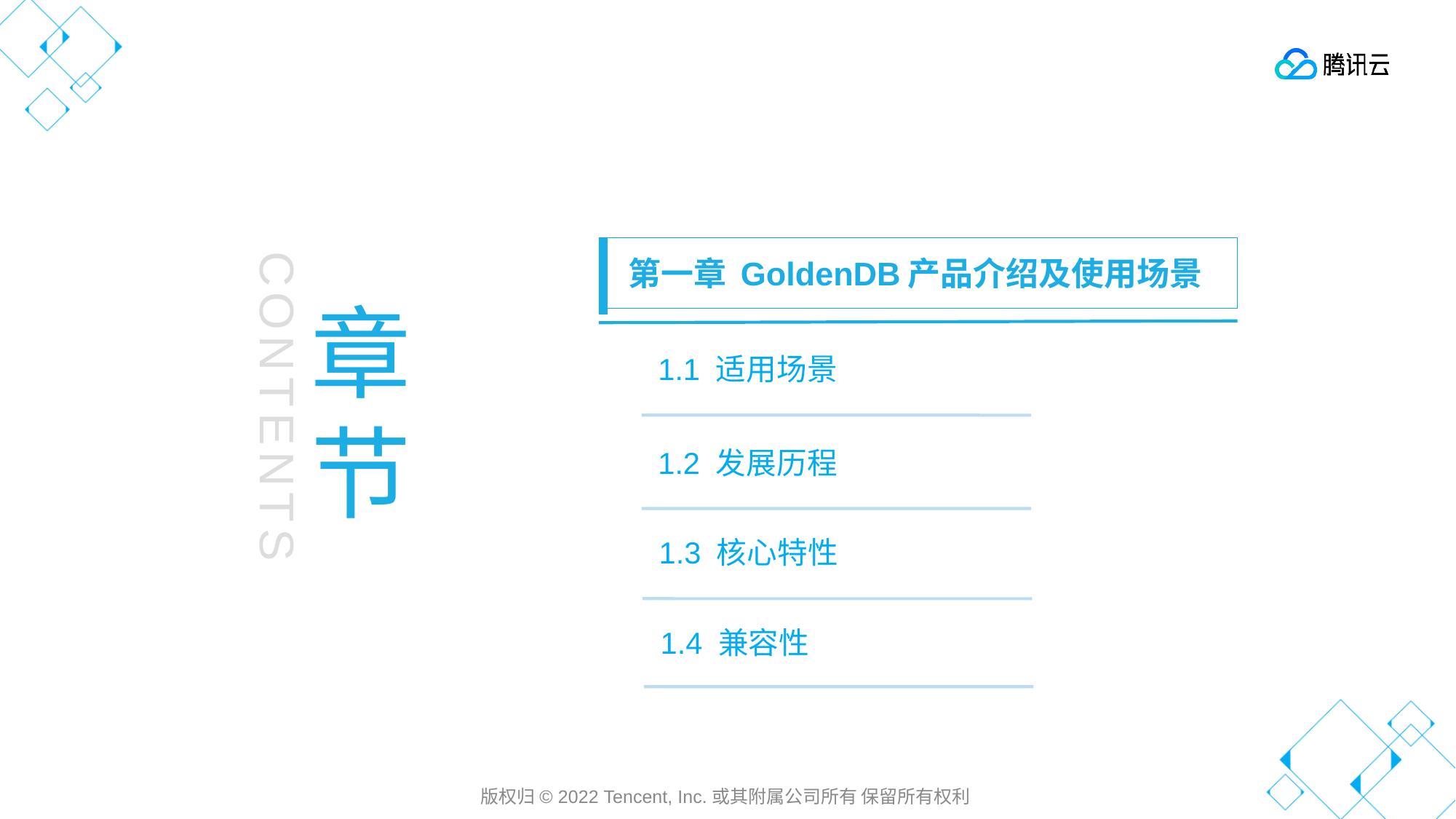

第一章 GoldenDB产品介绍及使用场景
章节

第一章 云计算发展历史
1.1 适用场景
CONTENTS

1.2 发展历程

1.3 核心特性

1.4 兼容性

版权归© 2022 Tencent, Inc.或其附属公司所有 保留所有权利